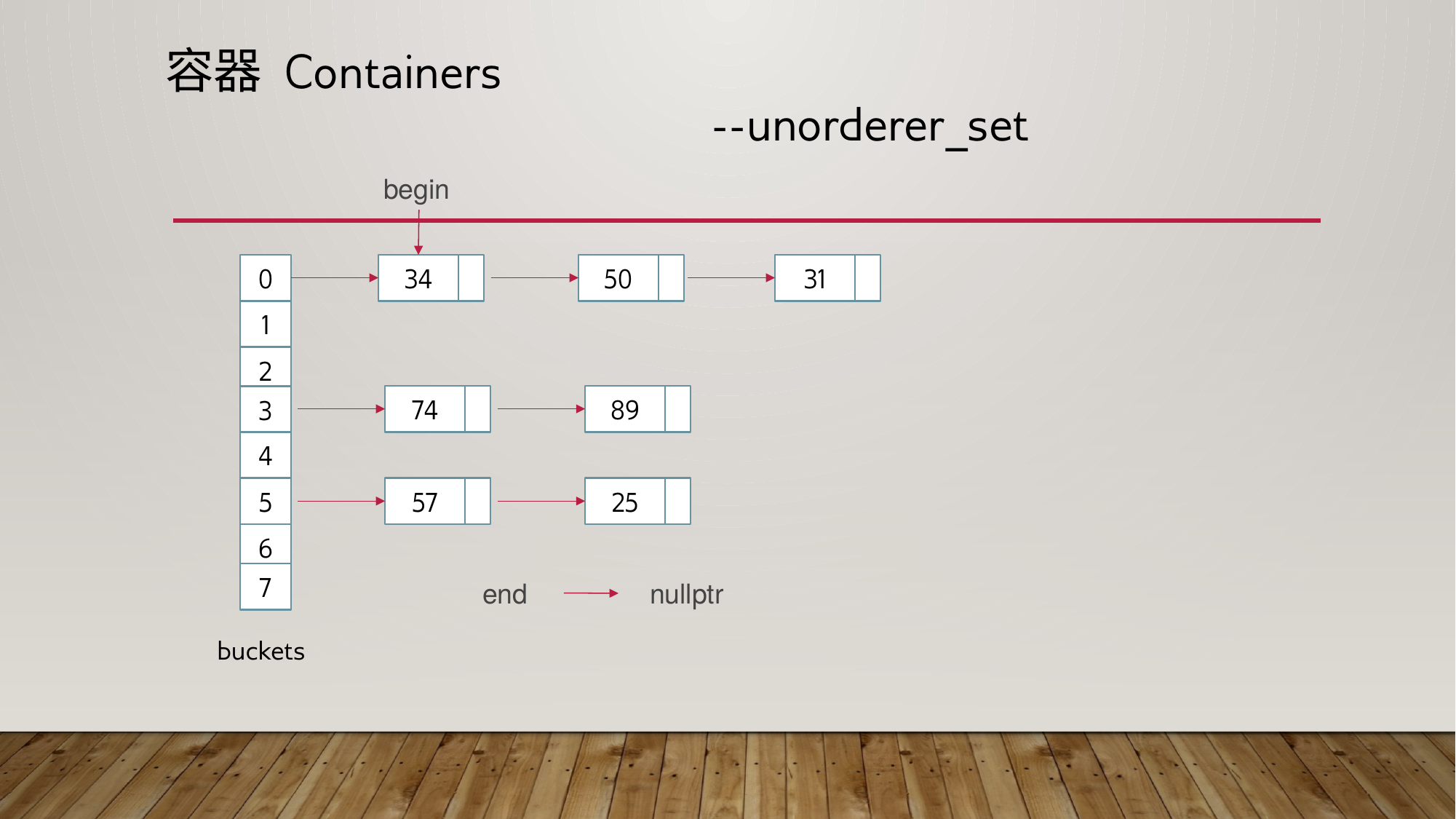

容器 Containers
					--unorderer_set
begin
0
34

50

31

1
2
74

89

3
4
5
57

25

6
7
end
nullptr

buckets